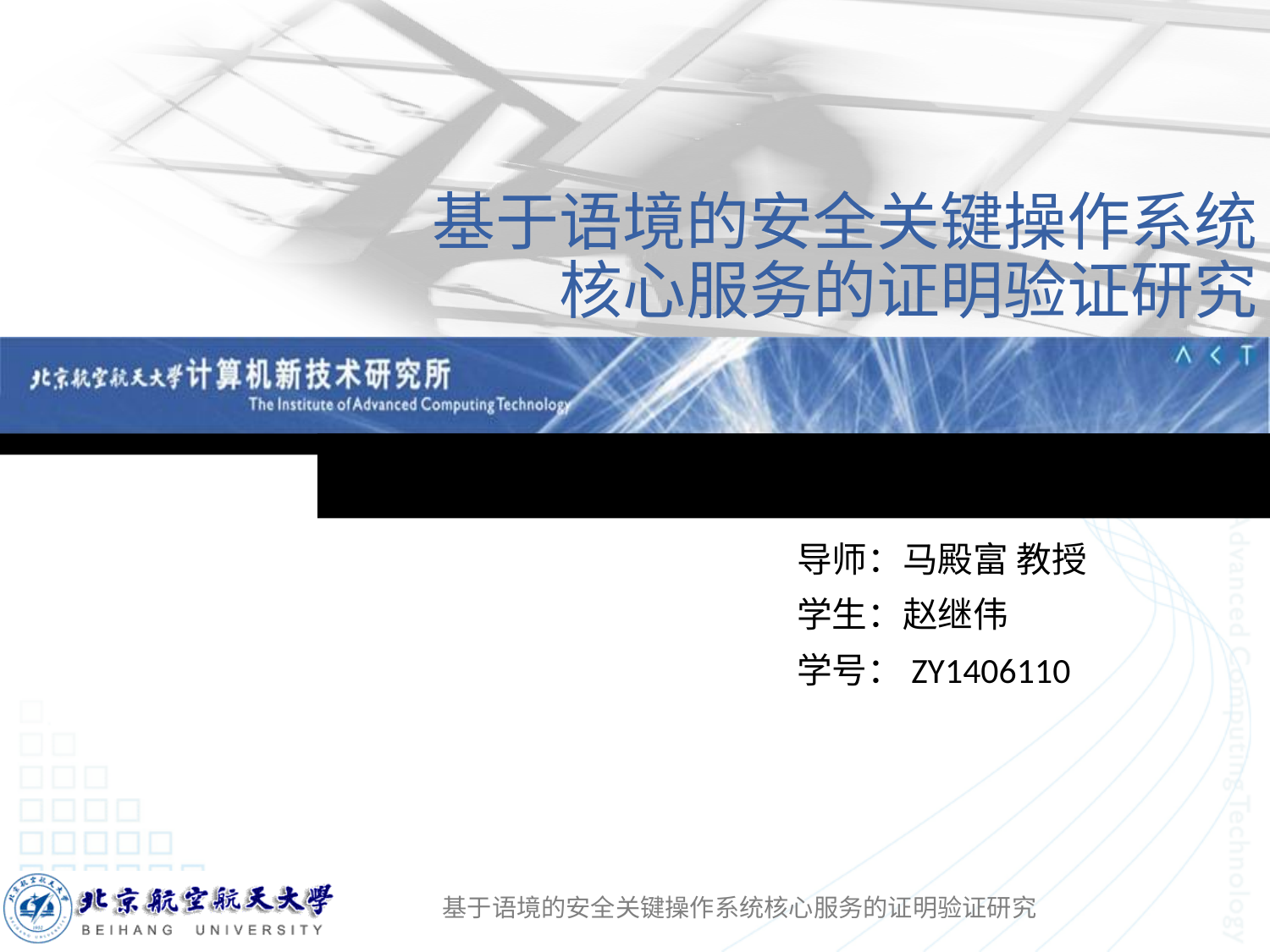

# 基于语境的安全关键操作系统 核心服务的证明验证研究
导师：马殿富 教授
学生：赵继伟
学号：ZY1406110